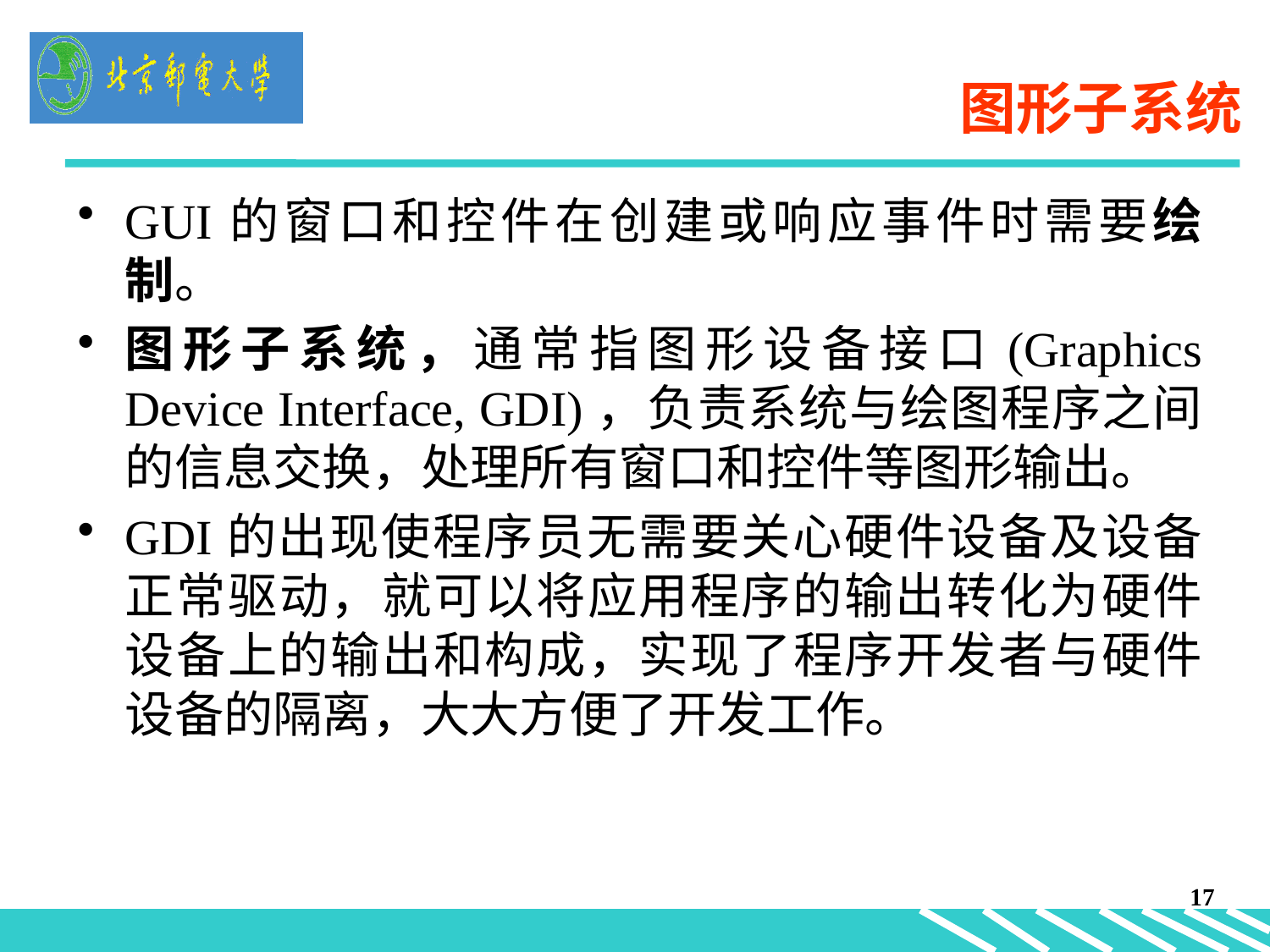

# 图形子系统
GUI的窗口和控件在创建或响应事件时需要绘制。
图形子系统，通常指图形设备接口(Graphics Device Interface, GDI)，负责系统与绘图程序之间的信息交换，处理所有窗口和控件等图形输出。
GDI的出现使程序员无需要关心硬件设备及设备正常驱动，就可以将应用程序的输出转化为硬件设备上的输出和构成，实现了程序开发者与硬件设备的隔离，大大方便了开发工作。
17